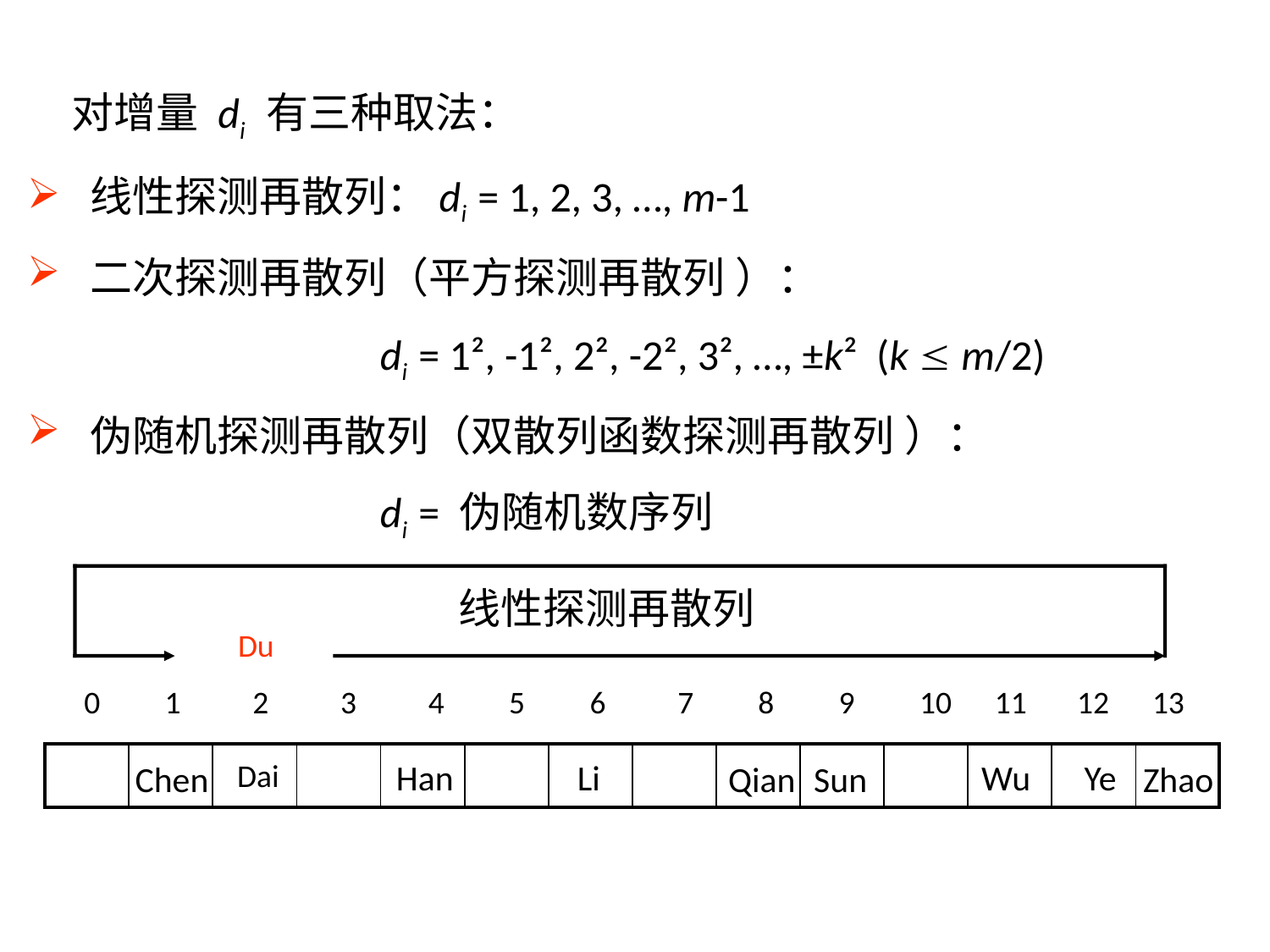

对增量 di  有三种取法：
  线性探测再散列：di  = 1, 2, 3, …, m-1
  二次探测再散列（平方探测再散列 ）：
                                     di  = 1², -1², 2², -2², 3², …, ±k²  (k ≤ m/2)
  伪随机探测再散列（双散列函数探测再散列 ）：
                                     di  = 伪随机数序列

线性探测再散列
Du

0         1          2          3          4         5         6          7         8         9         10      11       12      13
|  |  |  |  |  |  |  |  |  |  |  |  |  |  |
| --- | --- | --- | --- | --- | --- | --- | --- | --- | --- | --- | --- | --- | --- |
Han
Li
Wu
Ye
Chen
Qian
Sun
Zhao
Dai